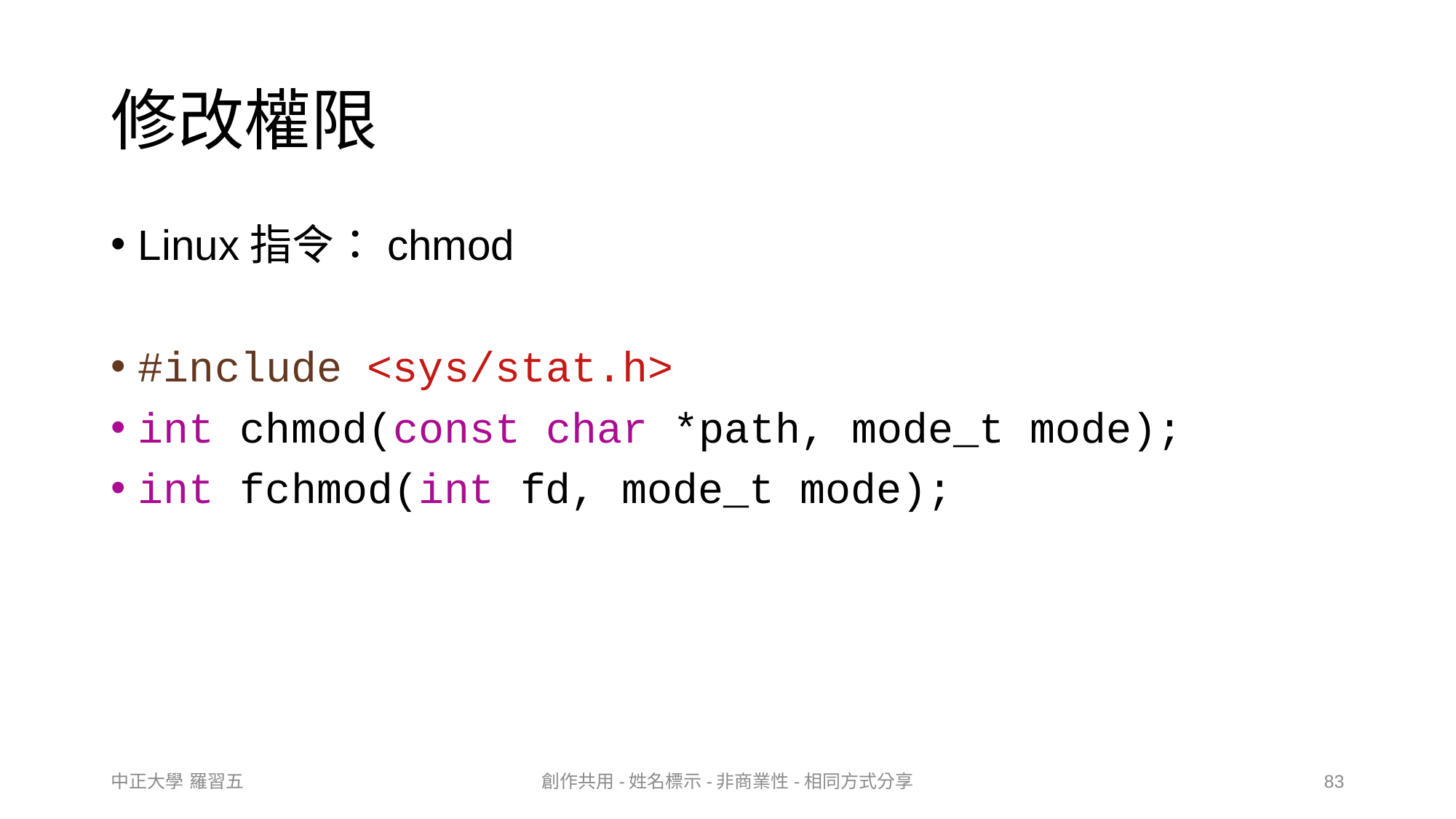

修改權限
Linux指令：chmod

#include <sys/stat.h>
int chmod(const char *path, mode_t mode);
int fchmod(int fd, mode_t mode);
中正大學 羅習五
創作共用-姓名標示-非商業性-相同方式分享
83